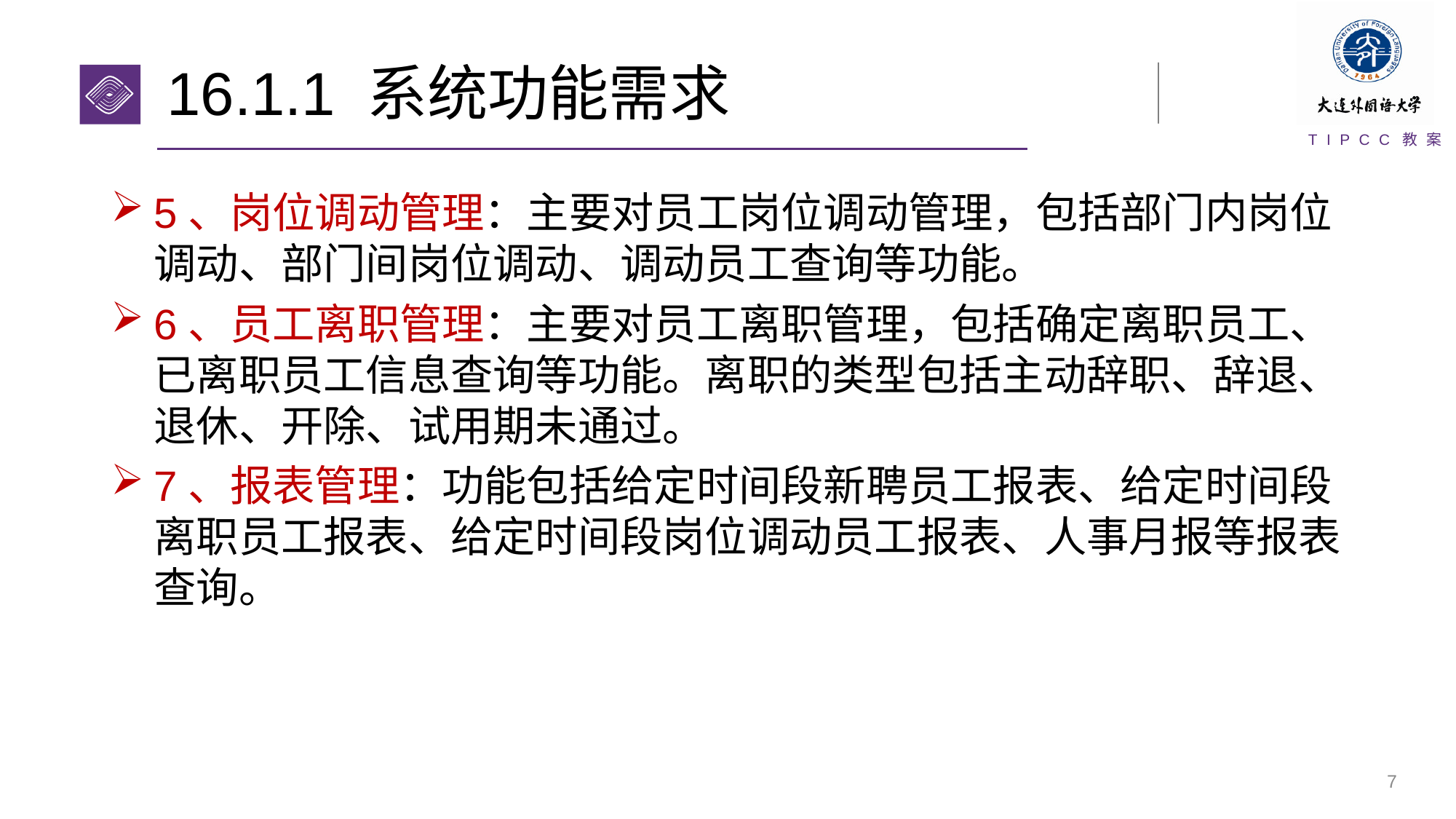

# 16.1.1 系统功能需求
5、岗位调动管理：主要对员工岗位调动管理，包括部门内岗位调动、部门间岗位调动、调动员工查询等功能。
6、员工离职管理：主要对员工离职管理，包括确定离职员工、已离职员工信息查询等功能。离职的类型包括主动辞职、辞退、退休、开除、试用期未通过。
7、报表管理：功能包括给定时间段新聘员工报表、给定时间段离职员工报表、给定时间段岗位调动员工报表、人事月报等报表查询。
7